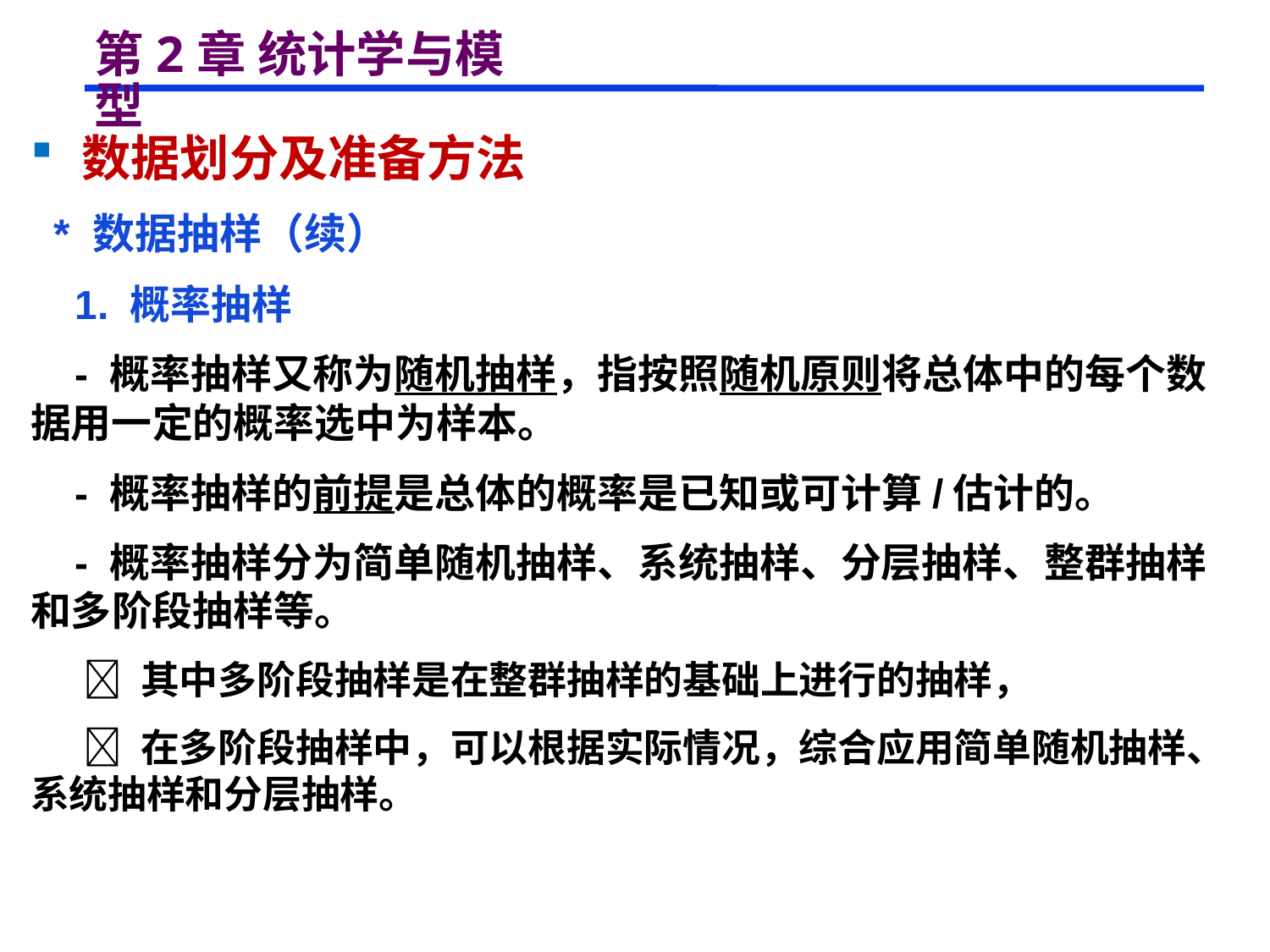

# 第2章 统计学与模型
 数据划分及准备方法
  * 数据抽样（续）
    1. 概率抽样
    - 概率抽样又称为随机抽样，指按照随机原则将总体中的每个数据用一定的概率选中为样本。
    - 概率抽样的前提是总体的概率是已知或可计算/估计的。
    - 概率抽样分为简单随机抽样、系统抽样、分层抽样、整群抽样和多阶段抽样等。
      • 其中多阶段抽样是在整群抽样的基础上进行的抽样，
      • 在多阶段抽样中，可以根据实际情况，综合应用简单随机抽样、系统抽样和分层抽样。